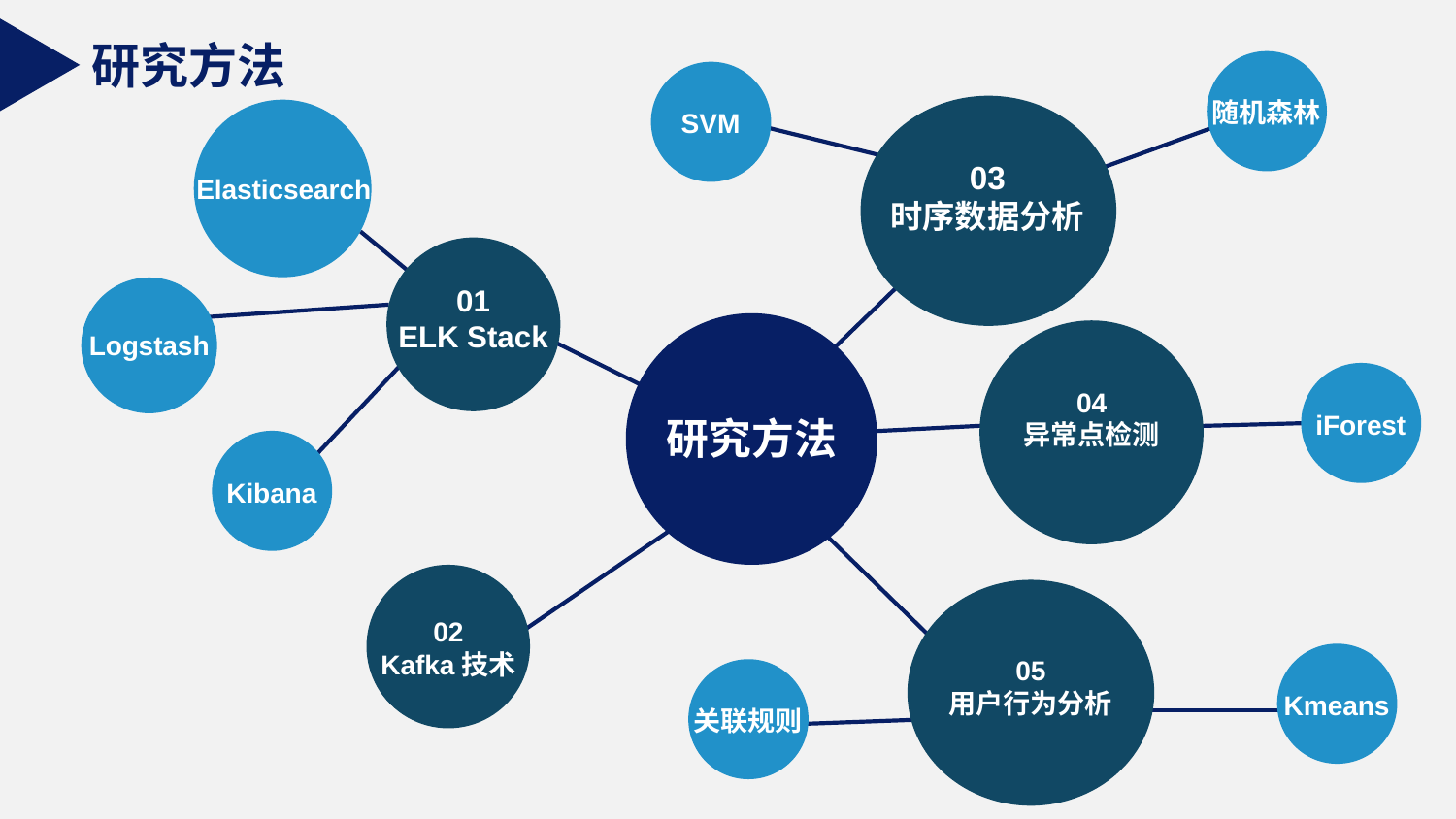

研究方法

随机森林

SVM

03
时序数据分析

Elasticsearch

01
ELK Stack

Logstash

研究方法

04
异常点检测

iForest

Kibana

02
Kafka技术

05
用户行为分析

Kmeans

关联规则